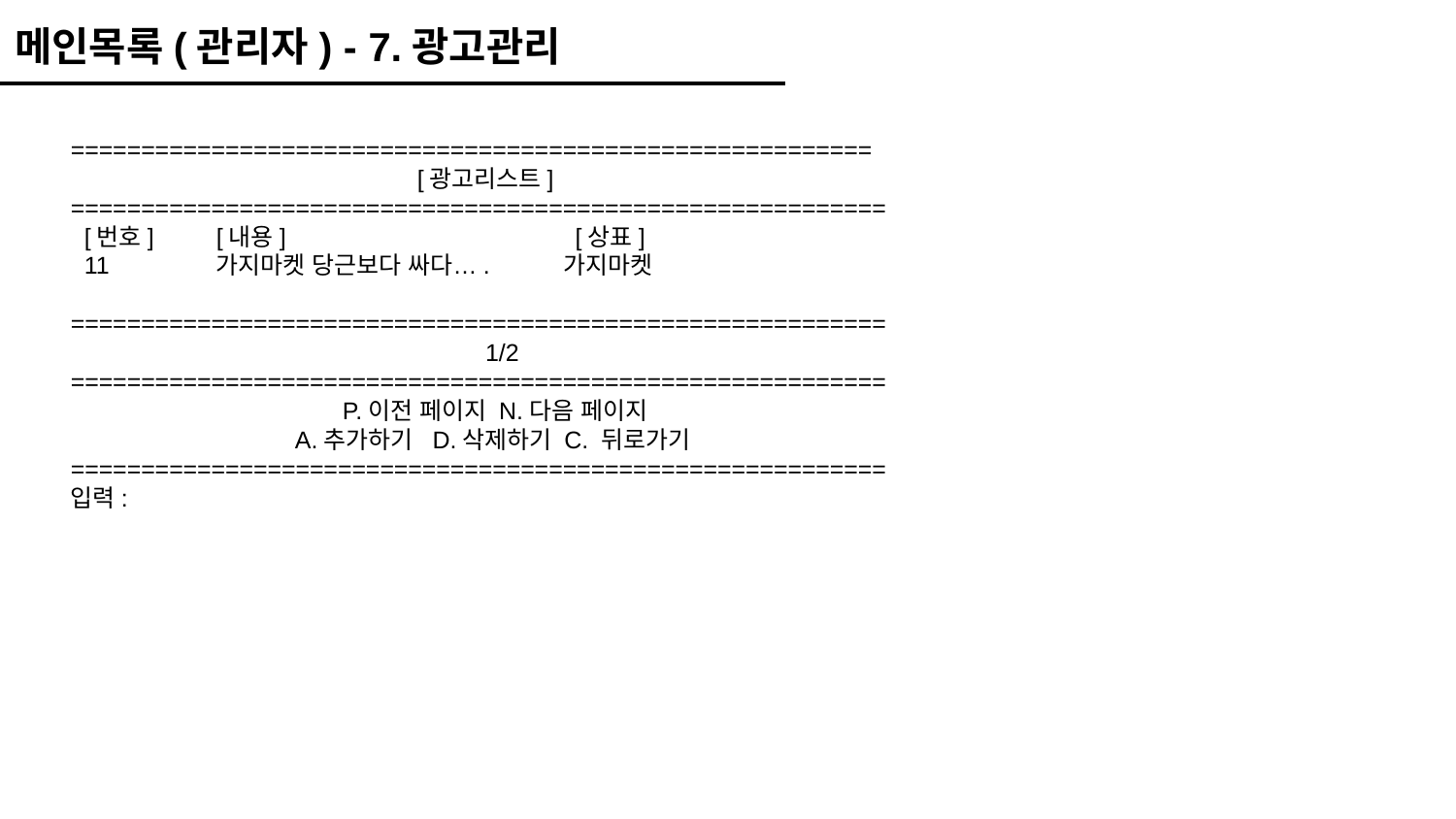

메인목록(관리자) - 7.광고관리
=========================================================
                                                   [광고리스트]
==========================================================
  [번호]	[내용]		          [상표]
  11	가지마켓 당근보다 싸다….          가지마켓

==========================================================
                                                             1/2
==========================================================
                                        P.이전 페이지 N.다음 페이지
                                 A.추가하기  D.삭제하기 C. 뒤로가기
==========================================================
입력: